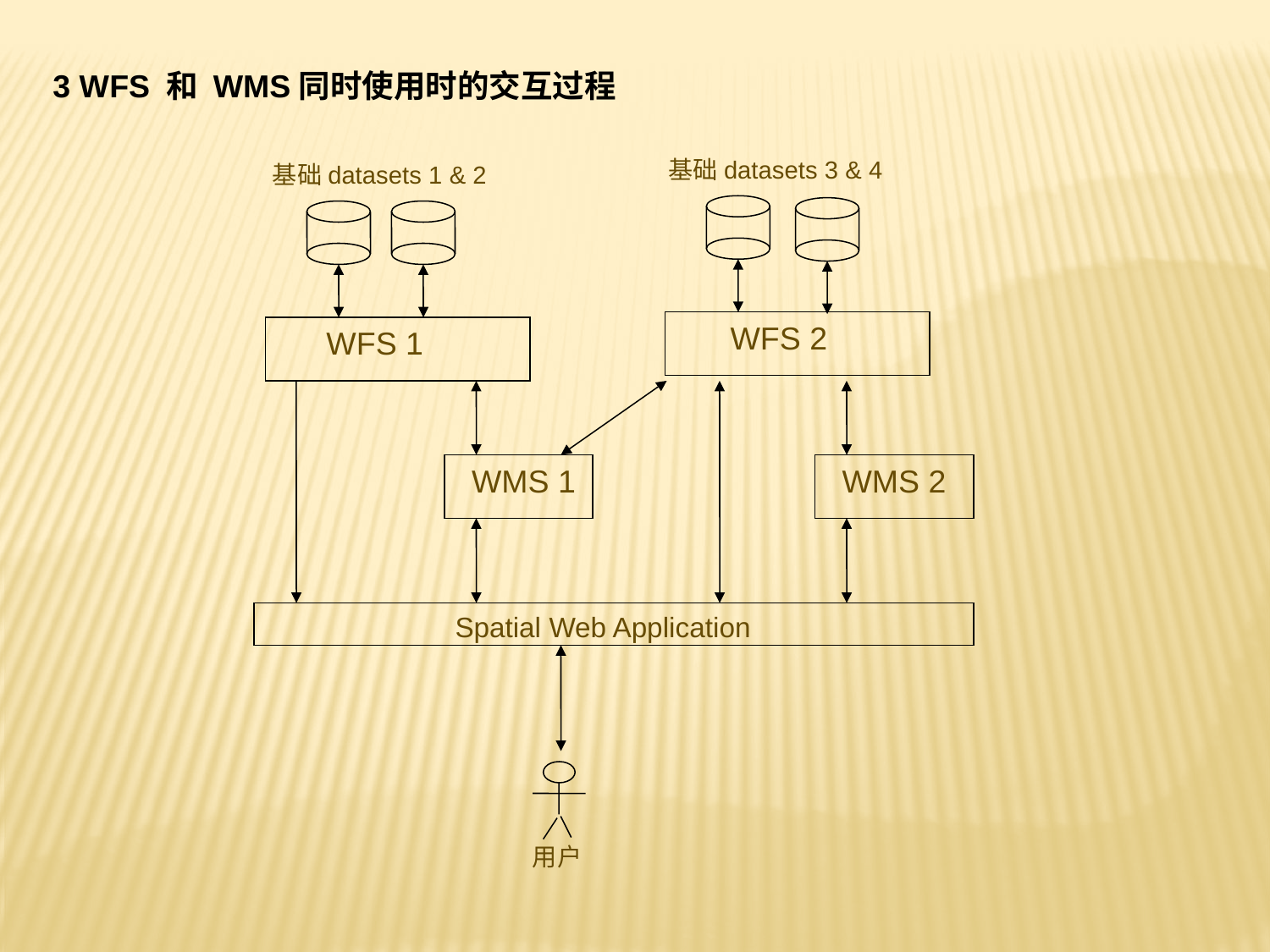

3 WFS 和 WMS同时使用时的交互过程
基础datasets 3 & 4
基础datasets 1 & 2

      WFS 2

      WFS 1

WMS 1
WMS 2

Spatial Web Application

用户